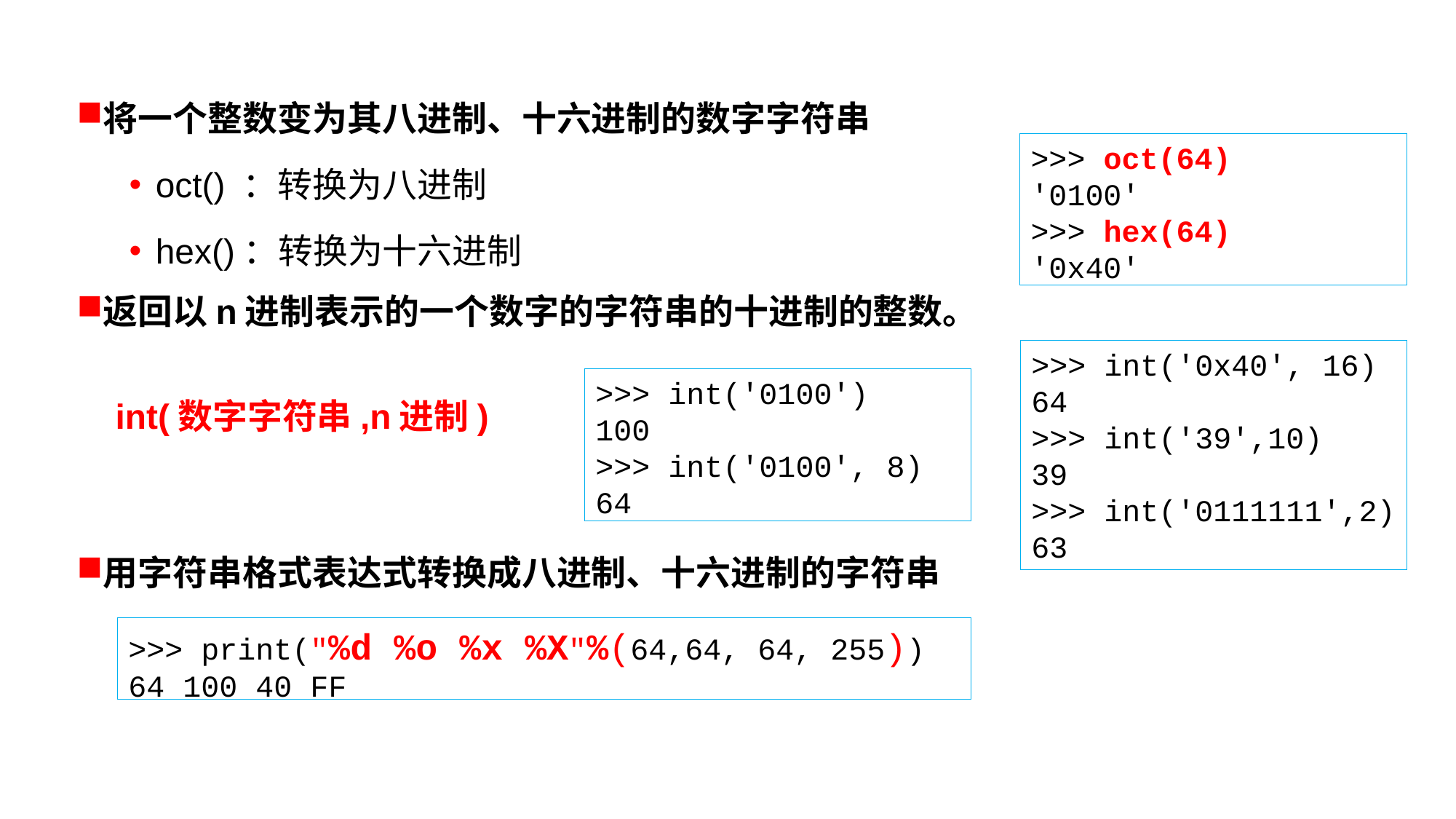

# 进制转换方法
将一个整数变为其八进制、十六进制的数字字符串
oct() ：转换为八进制
hex()：转换为十六进制
返回以n进制表示的一个数字的字符串的十进制的整数。

    int(数字字符串,n进制)

用字符串格式表达式转换成八进制、十六进制的字符串
>>> oct(64)
'0100'
>>> hex(64)
'0x40'
>>> int('0x40', 16)
64
>>> int('39',10)
39
>>> int('0111111',2)
63
>>> int('0100')
100
>>> int('0100', 8)
64

>>> print("%d %o %x %X"%(64,64, 64, 255))
64 100 40 FF